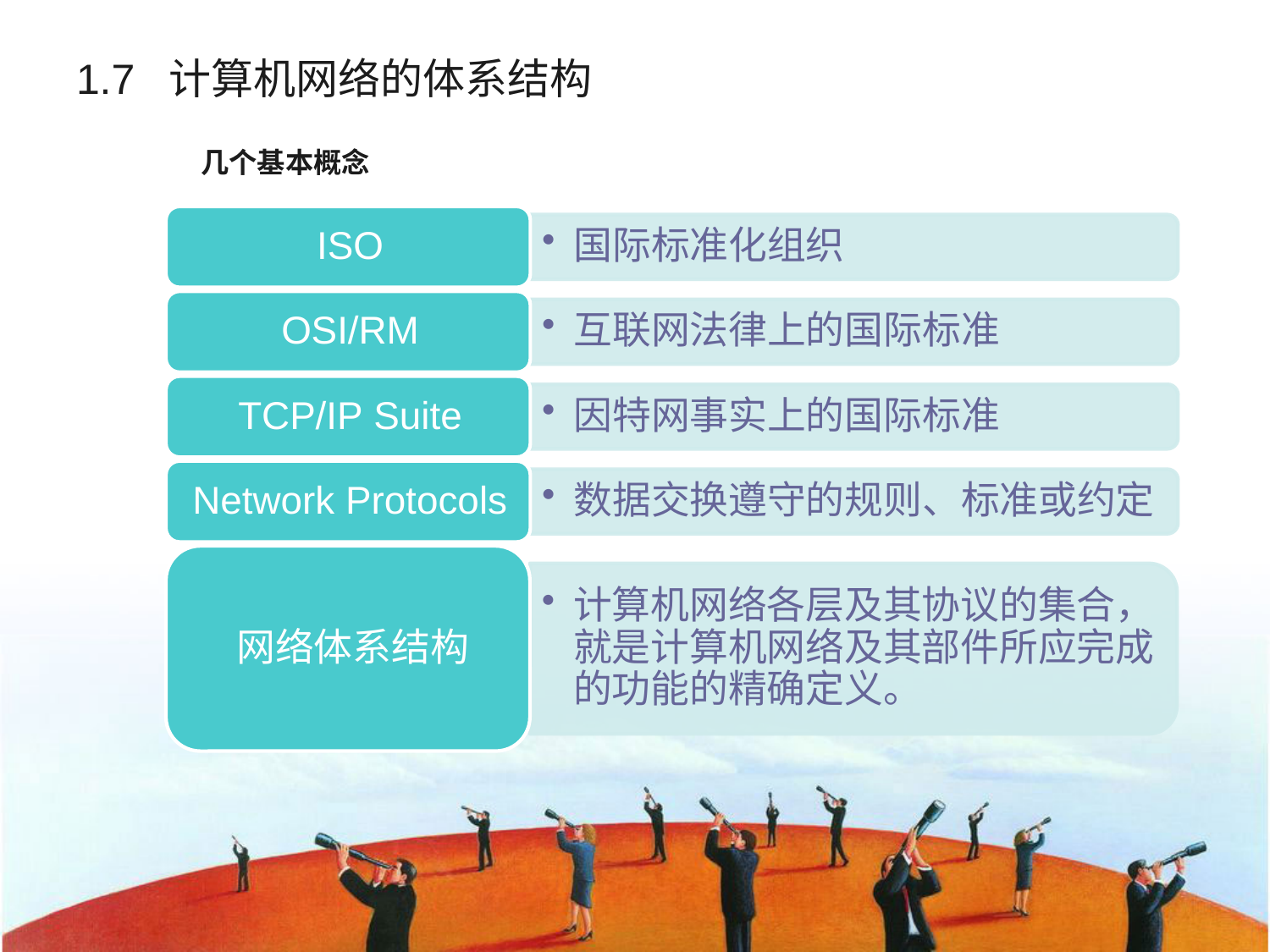

# 1.7  计算机网络的体系结构
几个基本概念
国际标准化组织
ISO
互联网法律上的国际标准
OSI/RM
因特网事实上的国际标准
TCP/IP Suite
数据交换遵守的规则、标准或约定
Network Protocols
计算机网络各层及其协议的集合，就是计算机网络及其部件所应完成的功能的精确定义。
网络体系结构